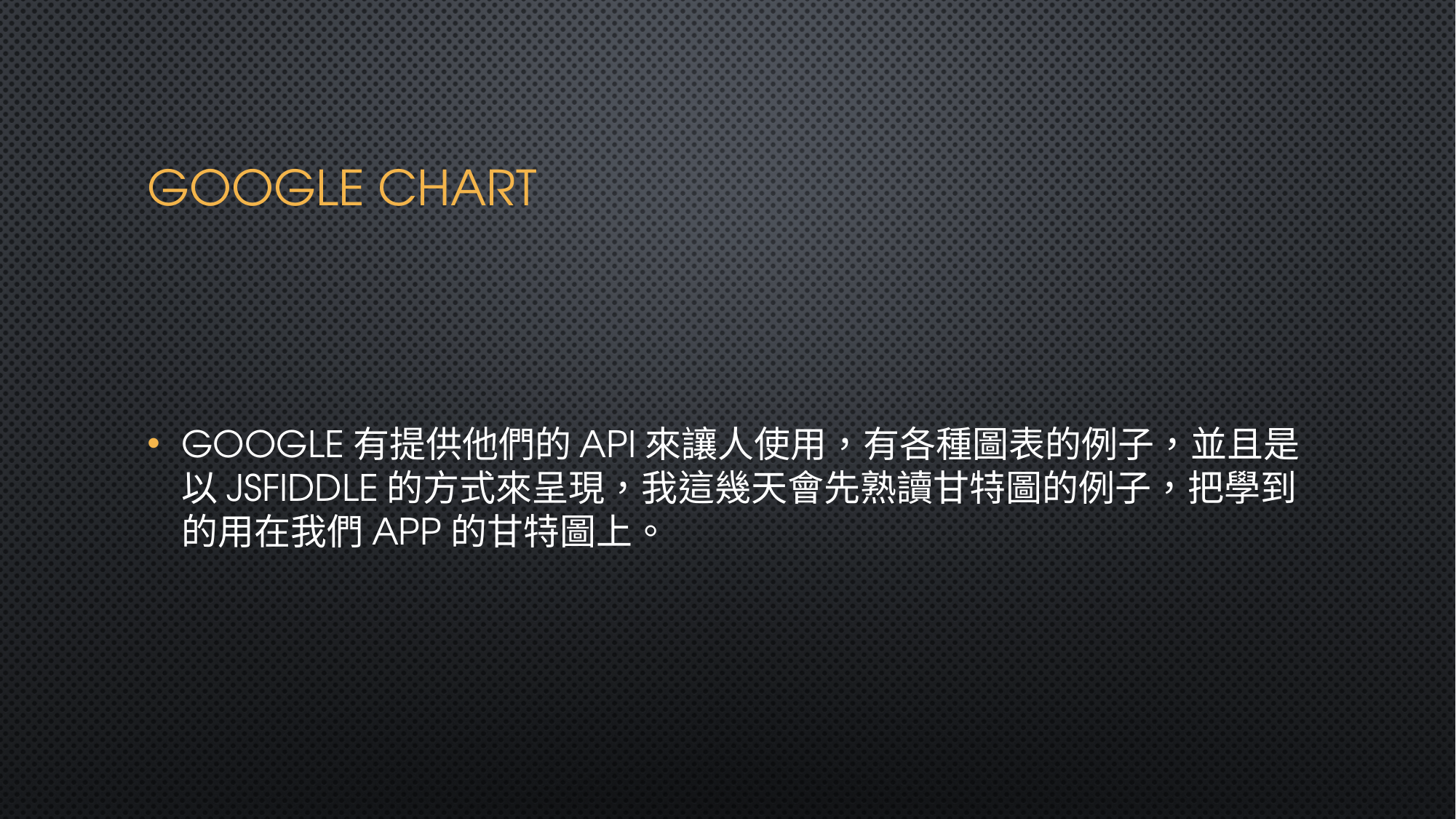

# Google chart
GOOGLE有提供他們的API來讓人使用，有各種圖表的例子，並且是以JSFIDDLE的方式來呈現，我這幾天會先熟讀甘特圖的例子，把學到的用在我們APP的甘特圖上。